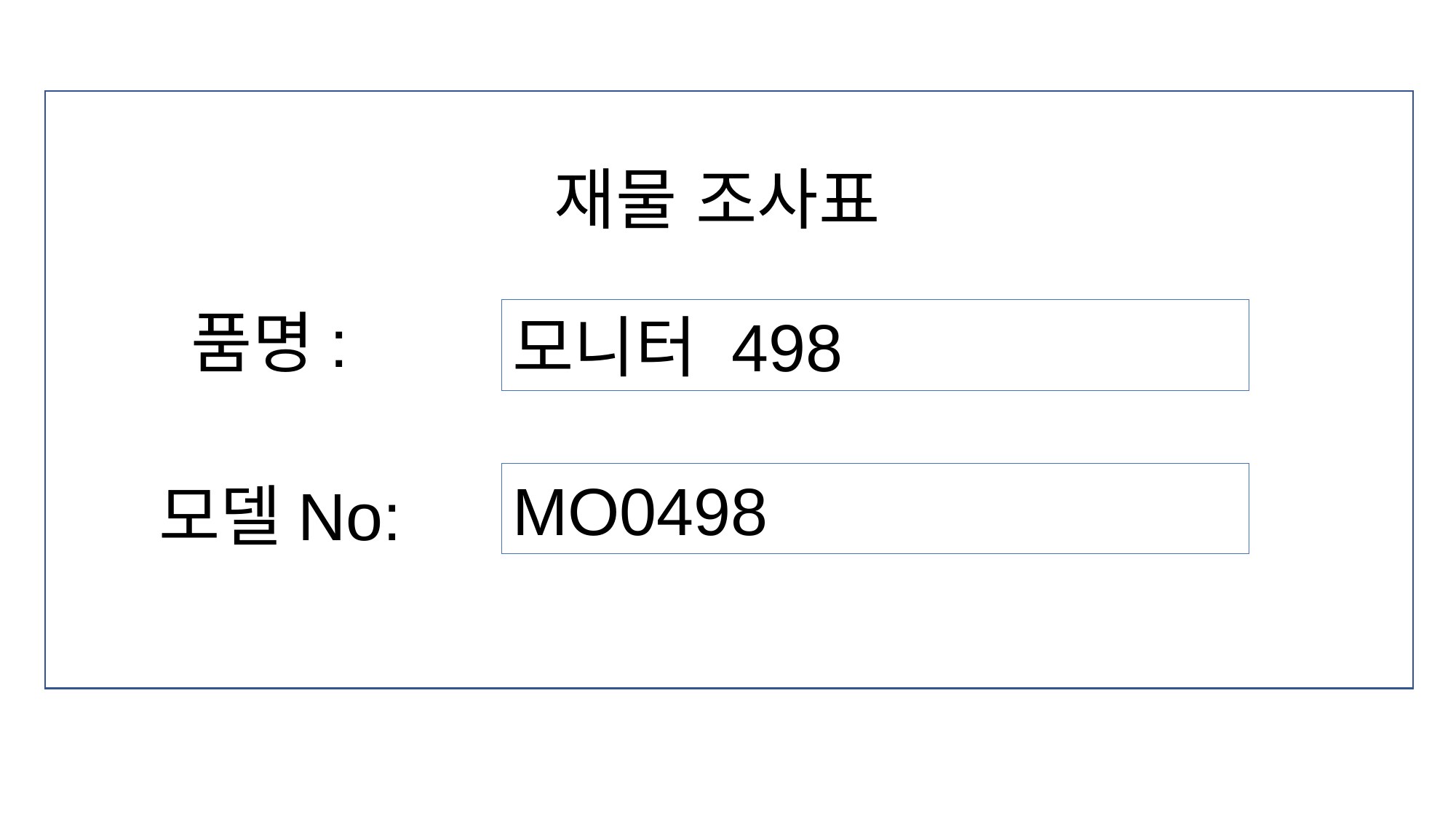

재물 조사표
품명:
모니터 498
MO0498
모델No: